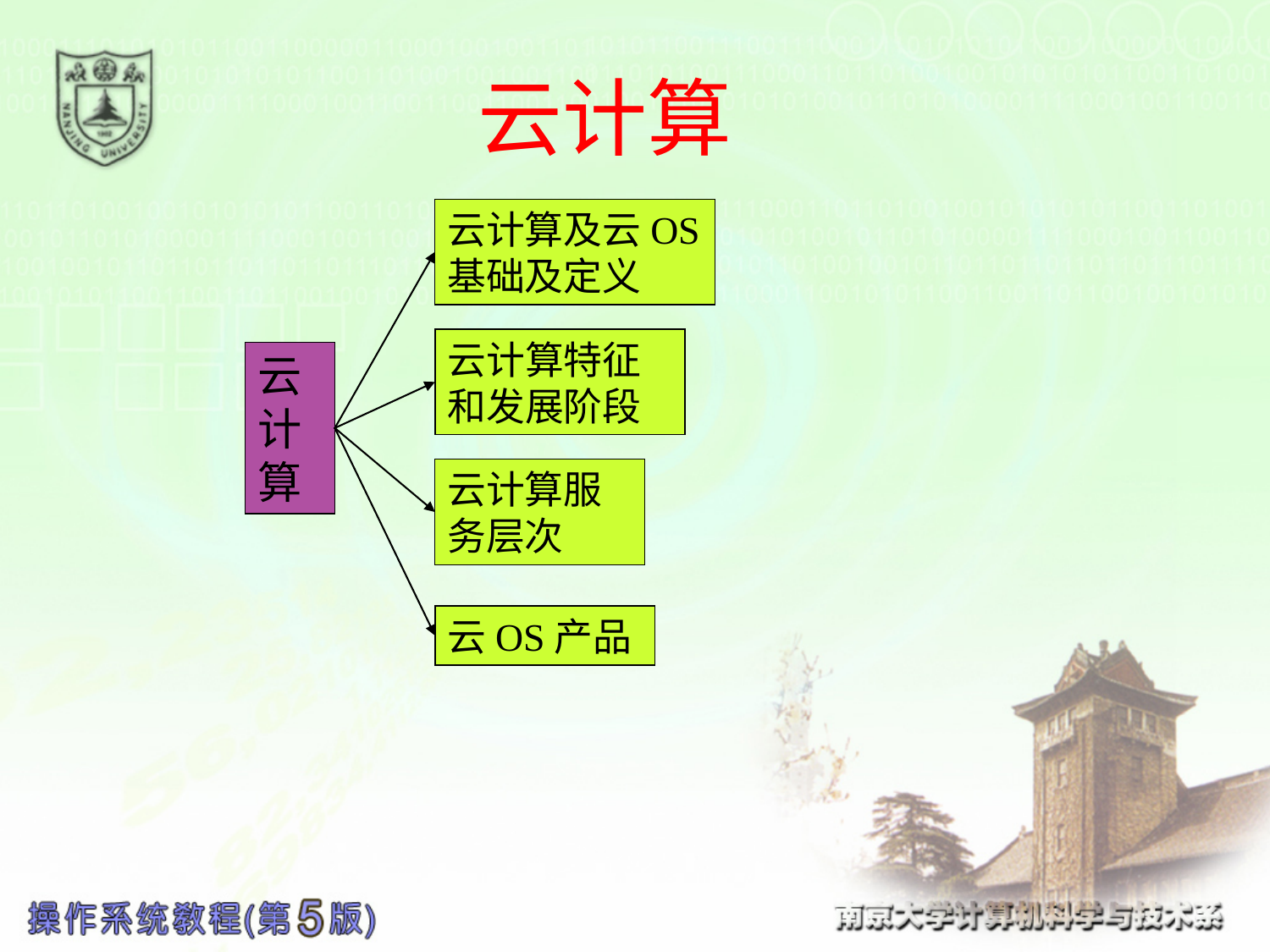

# 云计算
云计算及云OS基础及定义
云计算特征和发展阶段
云计算
云计算服务层次
云OS产品